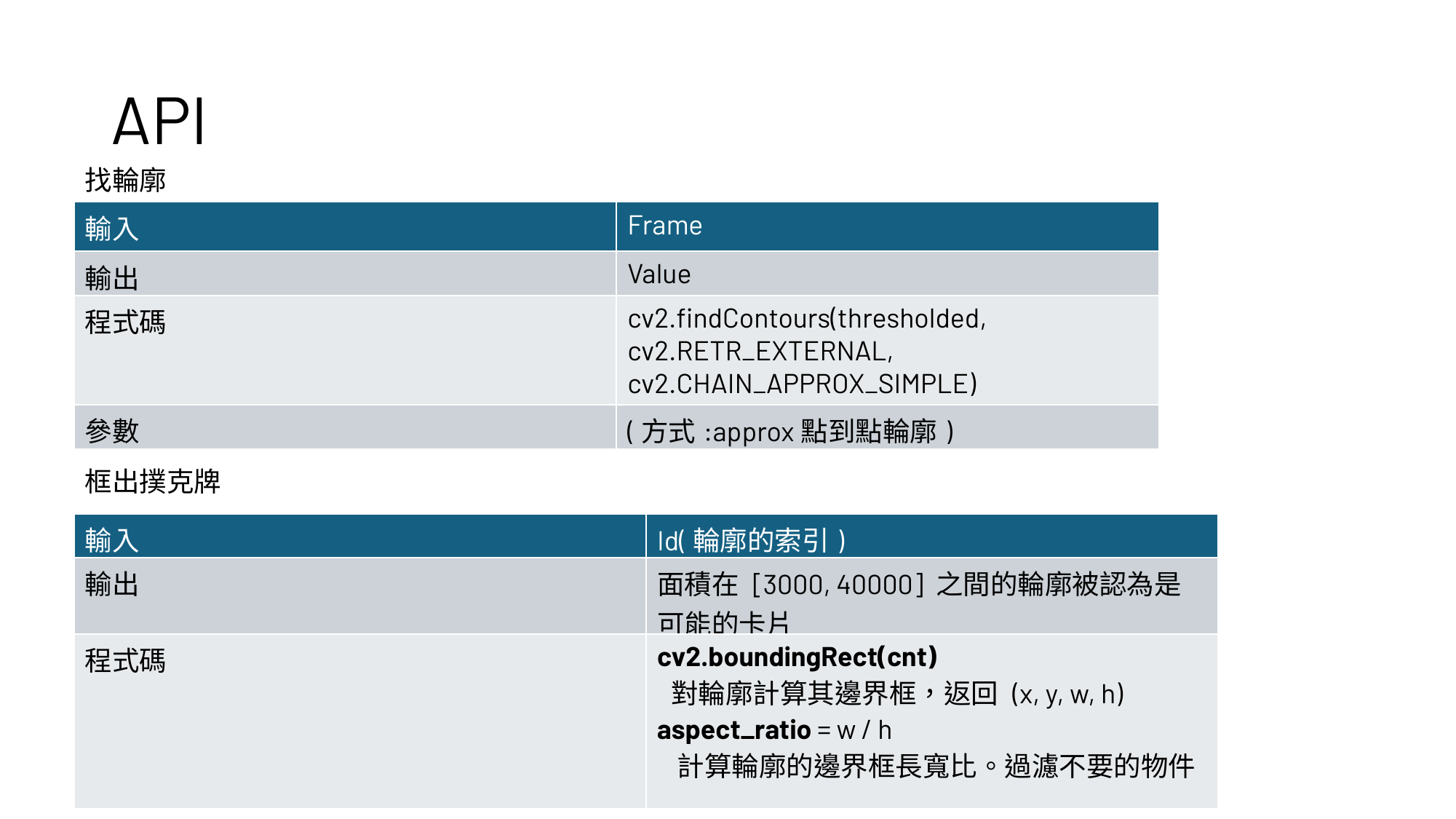

# API
找輪廓
| 輸入 | Frame |
| --- | --- |
| 輸出 | Value |
| 程式碼 | cv2.findContours(thresholded, cv2.RETR\_EXTERNAL, cv2.CHAIN\_APPROX\_SIMPLE) |
| 參數 | (方式:approx點到點輪廓) |
框出撲克牌
| 輸入 | Id(輪廓的索引) |
| --- | --- |
| 輸出 | 面積在 [3000, 40000] 之間的輪廓被認為是可能的卡片 |
| 程式碼 | cv2.boundingRect(cnt) 對輪廓計算其邊界框，返回 (x, y, w, h) aspect\_ratio = w / h 計算輪廓的邊界框長寬比。過濾不要的物件 |